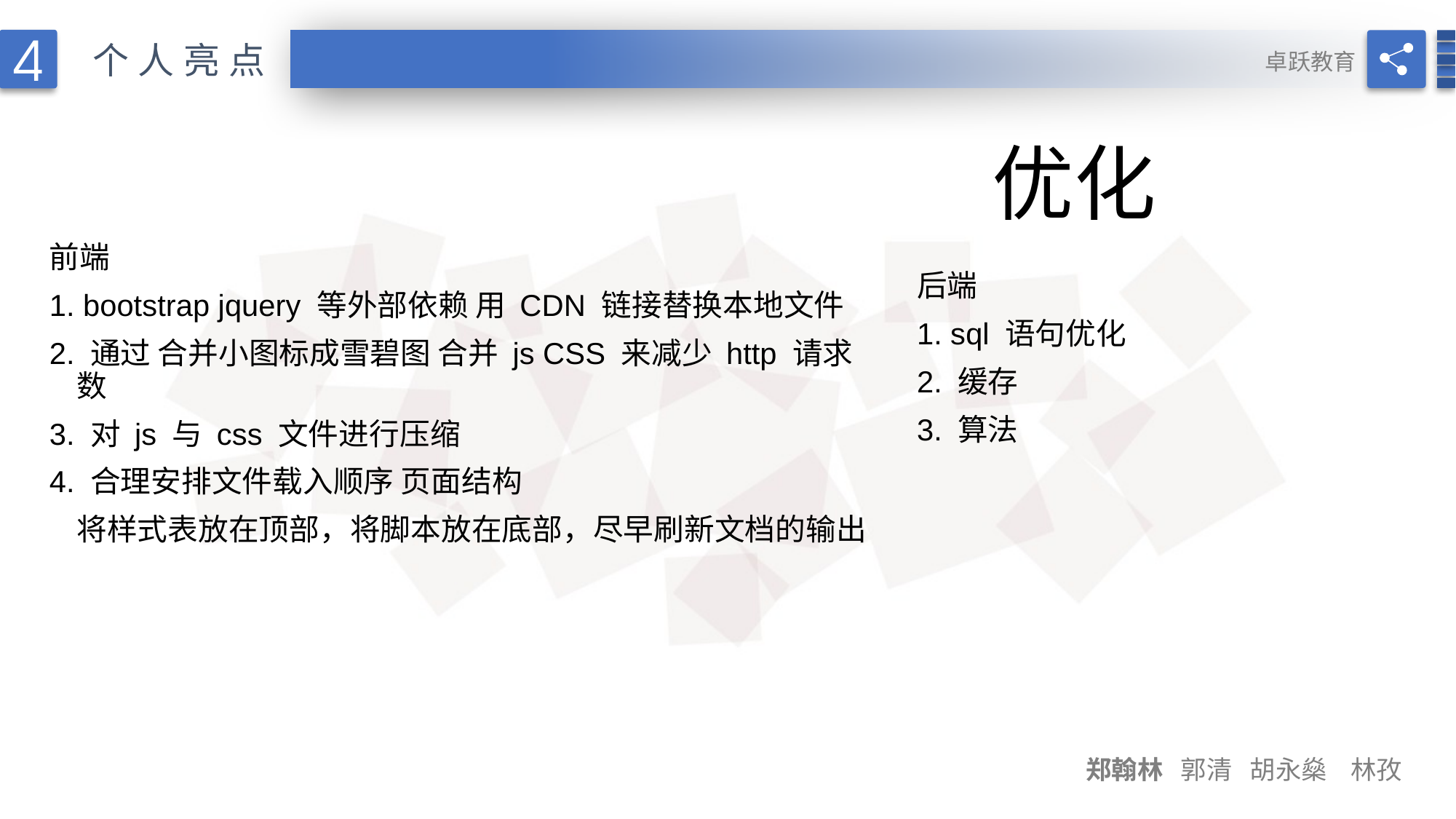

4

个人亮点
卓跃教育
# 优化
前端
1. bootstrap jquery 等外部依赖 用 CDN 链接替换本地文件
2. 通过 合并小图标成雪碧图 合并 js CSS 来减少 http 请求数
3. 对 js 与 css 文件进行压缩
4. 合理安排文件载入顺序 页面结构
	将样式表放在顶部，将脚本放在底部，尽早刷新文档的输出
后端
1. sql 语句优化
2. 缓存
3. 算法

郑翰林   郭清   胡永燊    林孜